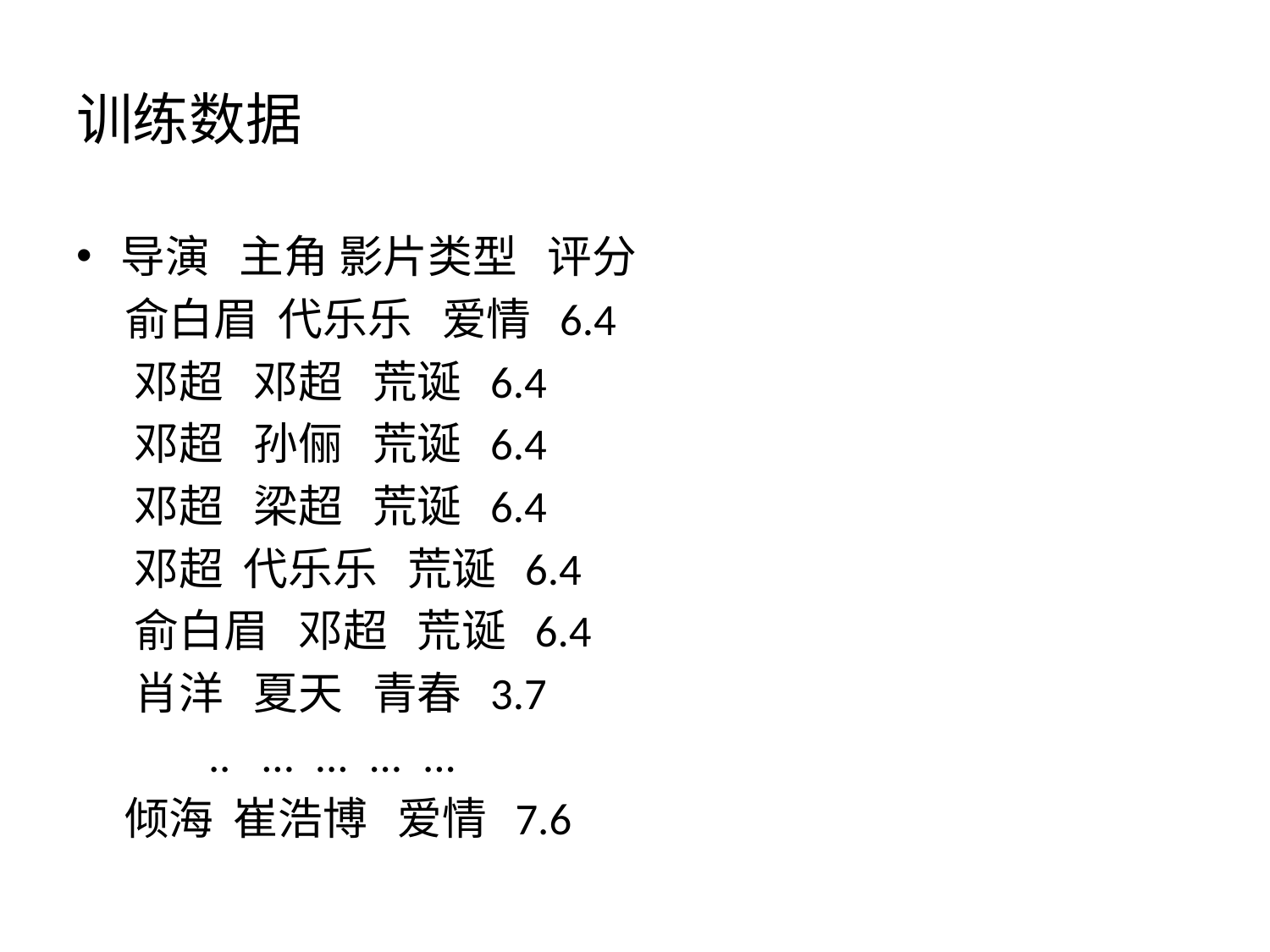

# 训练数据
导演   主角 影片类型   评分
    俞白眉  代乐乐   爱情  6.4
     邓超   邓超   荒诞  6.4
     邓超   孙俪   荒诞  6.4
     邓超   梁超   荒诞  6.4
     邓超  代乐乐   荒诞  6.4
     俞白眉   邓超   荒诞  6.4
     肖洋   夏天   青春  3.7
             ..   ...  ...  ...  ...
    倾海  崔浩博   爱情  7.6